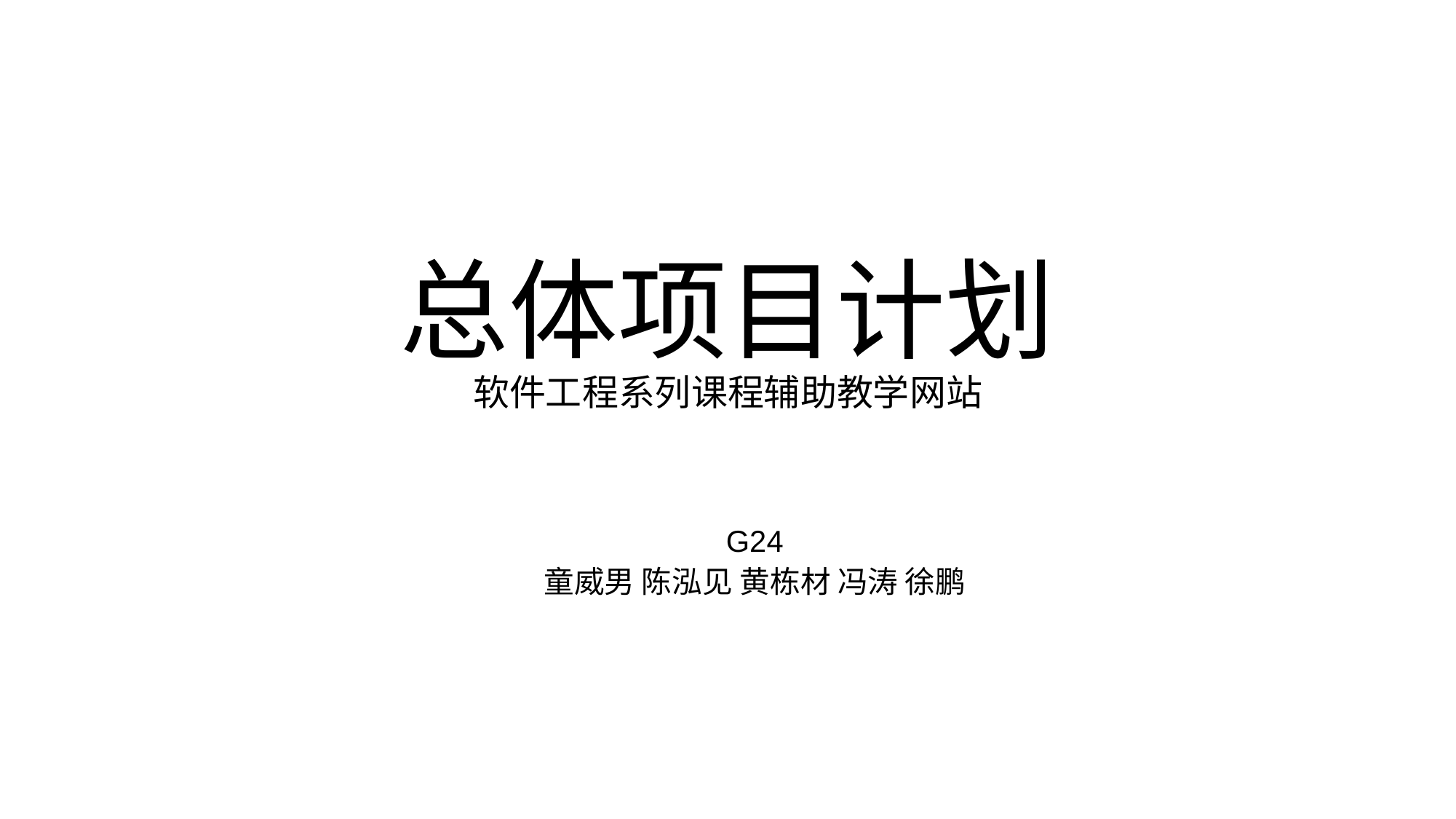

# 总体项目计划 软件工程系列课程辅助教学网站
G24
童威男 陈泓见 黄栋材 冯涛 徐鹏